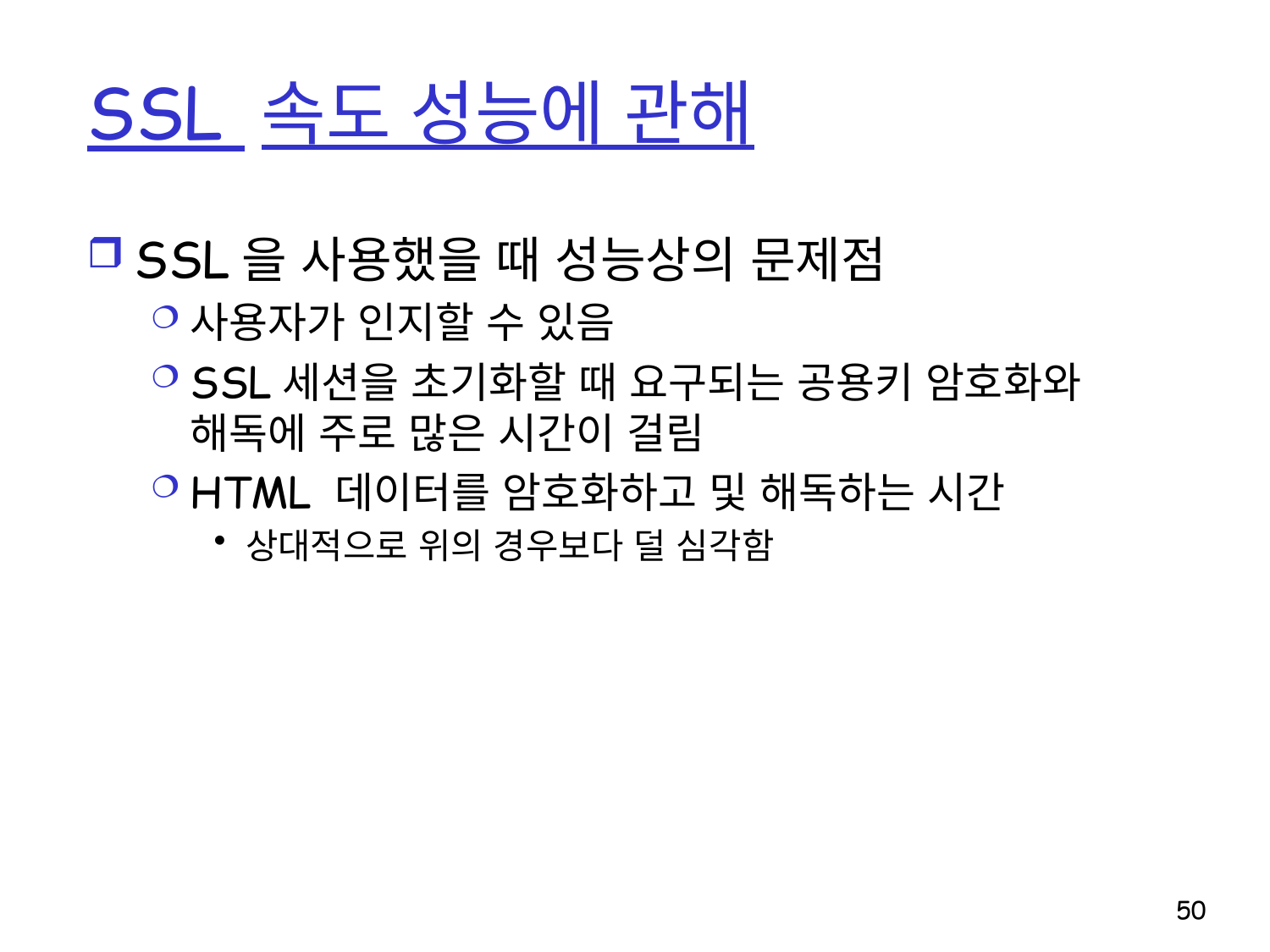

# SSL 속도 성능에 관해
SSL을 사용했을 때 성능상의 문제점
사용자가 인지할 수 있음
SSL세션을 초기화할 때 요구되는 공용키 암호화와 해독에 주로 많은 시간이 걸림
HTML 데이터를 암호화하고 및 해독하는 시간
상대적으로 위의 경우보다 덜 심각함

50